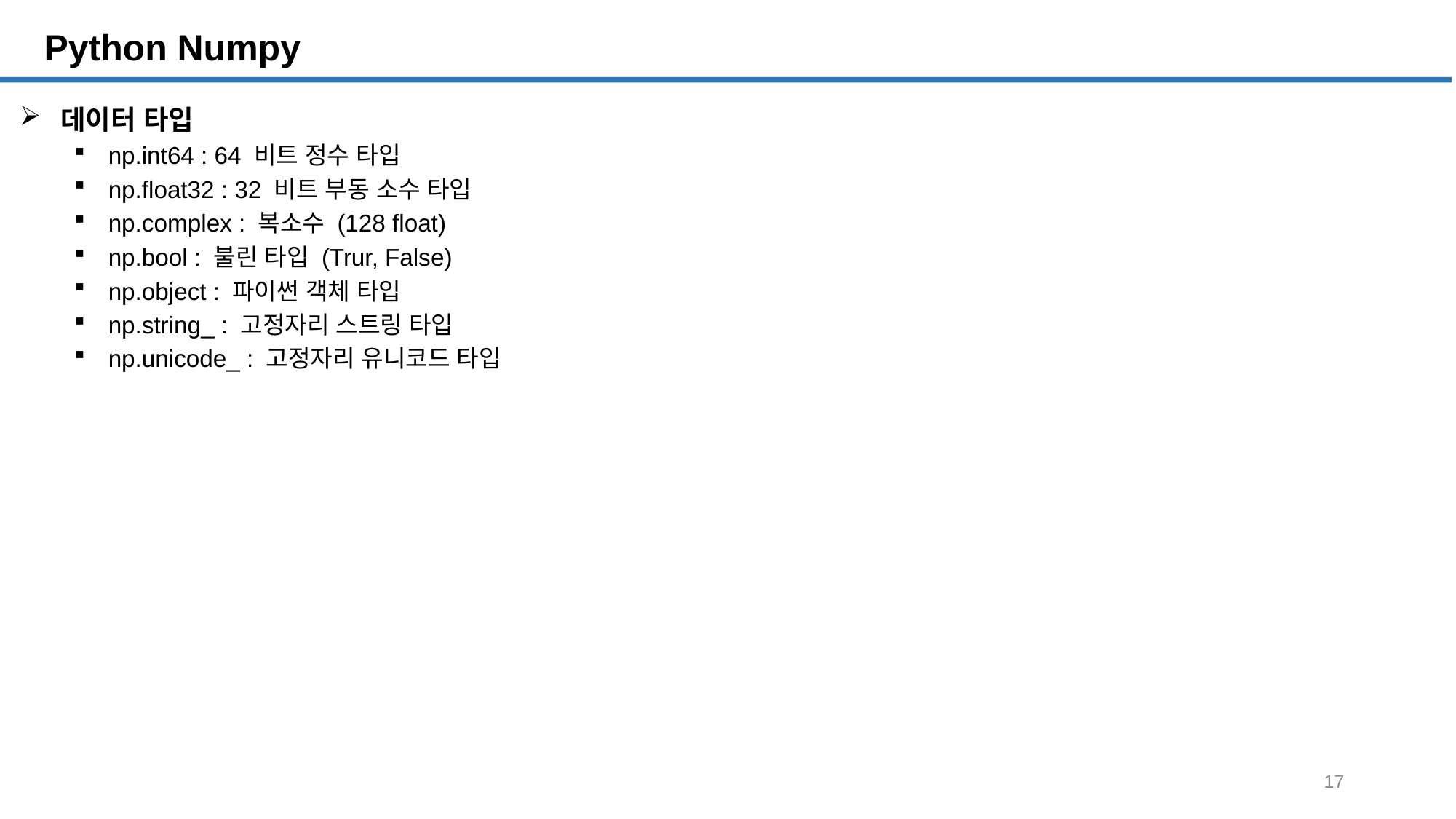

SQL 튜닝 개요
# Python Numpy

데이터 타입
np.int64 : 64 비트 정수 타입
np.float32 : 32 비트 부동 소수 타입
np.complex : 복소수 (128 float)
np.bool : 불린 타입 (Trur, False)
np.object : 파이썬 객체 타입
np.string_ : 고정자리 스트링 타입
np.unicode_ : 고정자리 유니코드 타입
17